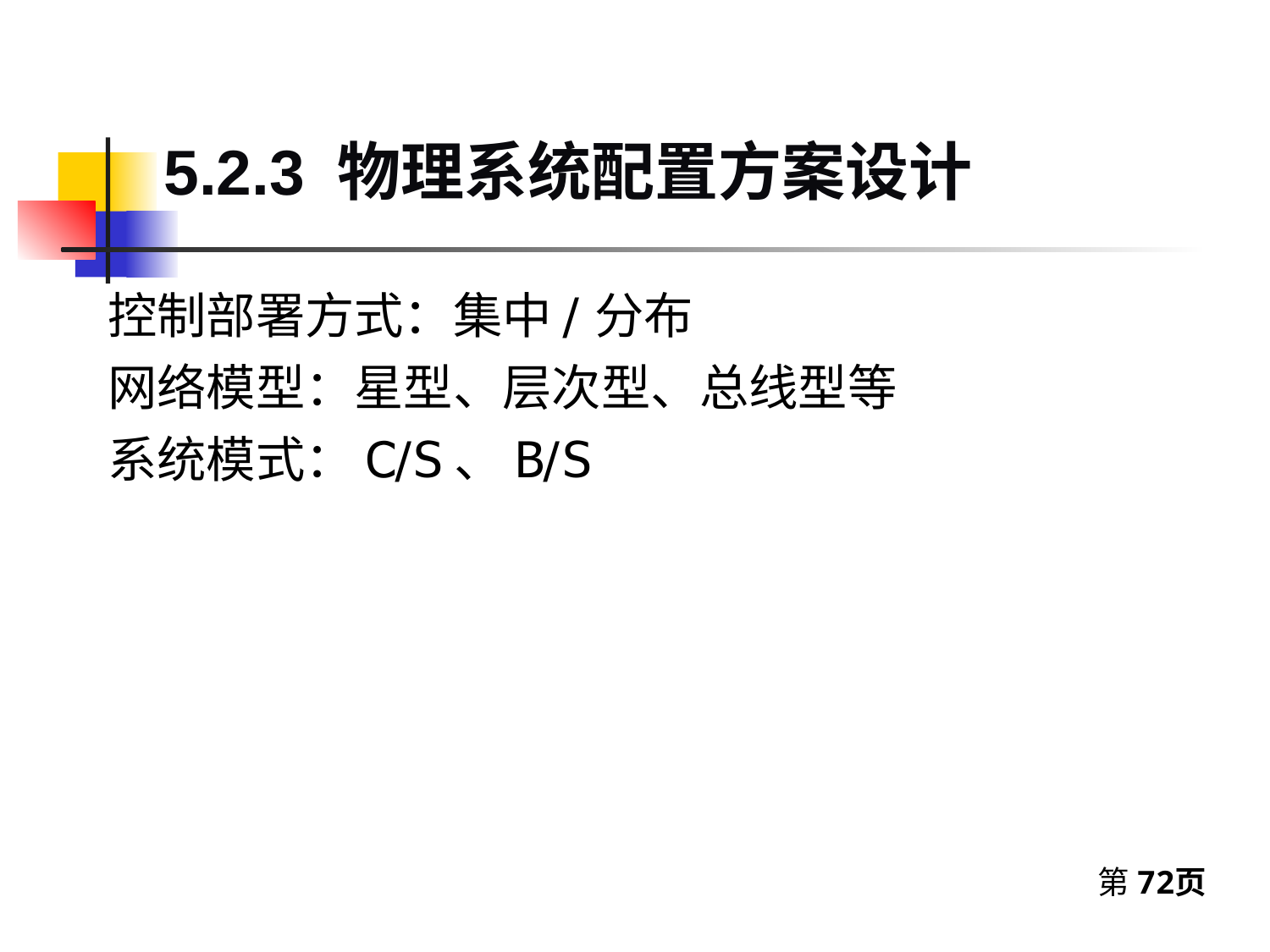

5.2.3 物理系统配置方案设计
控制部署方式：集中/分布
网络模型：星型、层次型、总线型等
系统模式：C/S、B/S